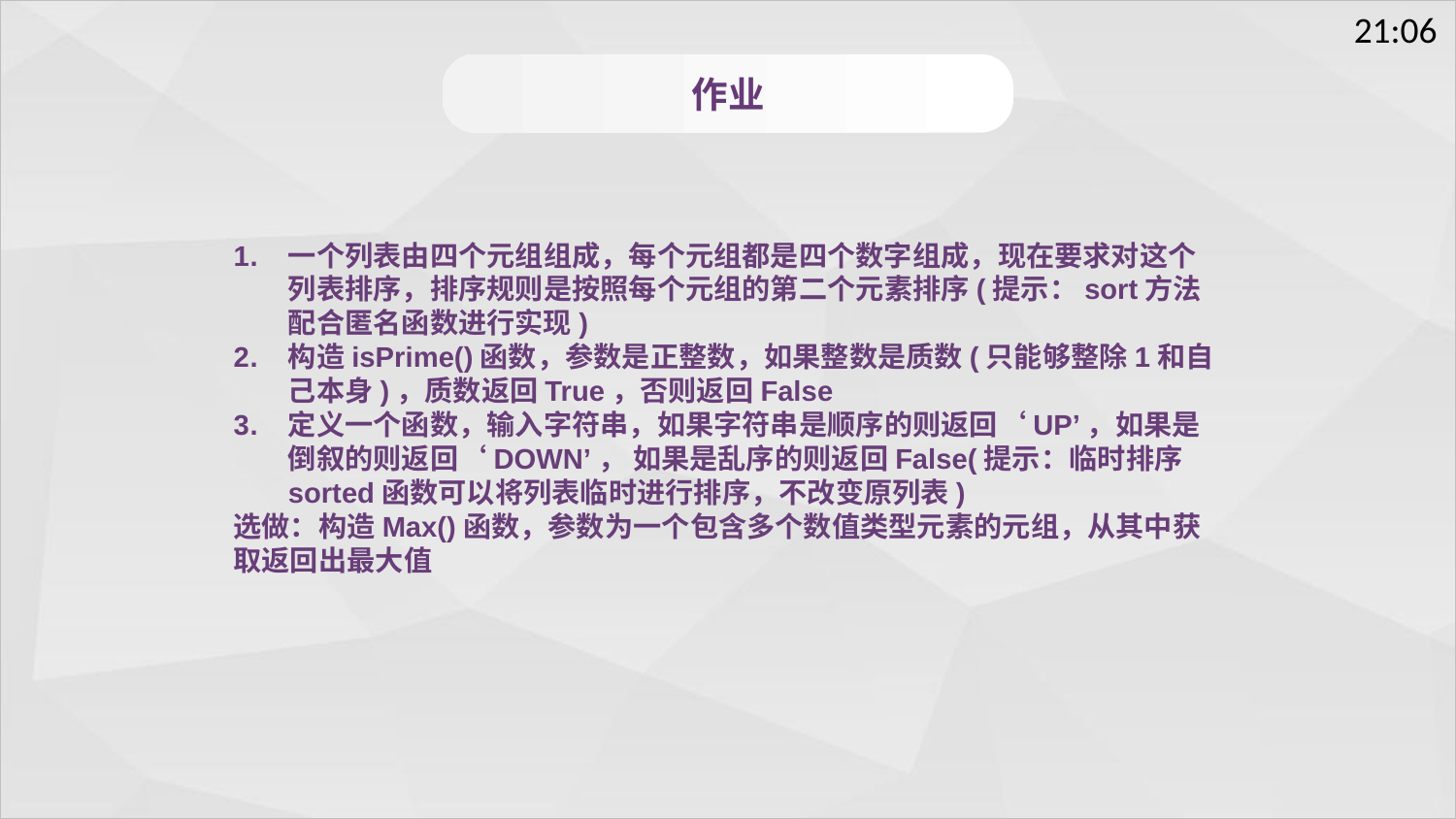

作业
一个列表由四个元组组成，每个元组都是四个数字组成，现在要求对这个列表排序，排序规则是按照每个元组的第二个元素排序(提示：sort方法配合匿名函数进行实现)
构造isPrime()函数，参数是正整数，如果整数是质数(只能够整除1和自己本身)，质数返回True，否则返回False
定义一个函数，输入字符串，如果字符串是顺序的则返回‘UP’，如果是倒叙的则返回‘DOWN’， 如果是乱序的则返回False(提示：临时排序sorted函数可以将列表临时进行排序，不改变原列表)
选做：构造Max()函数，参数为一个包含多个数值类型元素的元组，从其中获取返回出最大值